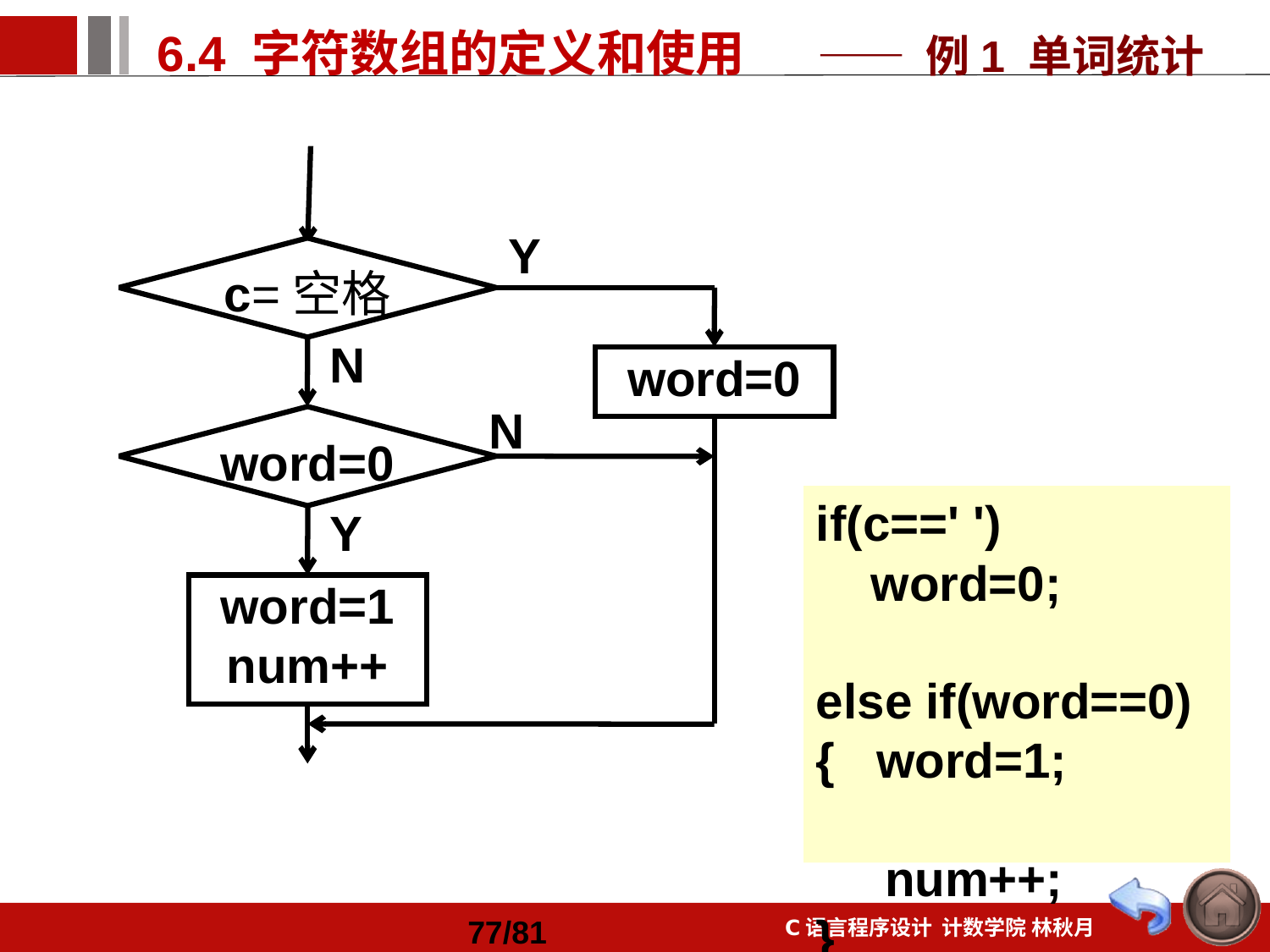

—— 例1 单词统计
Y
c=空格
N
word=0
N
word=0
if(c==' ')
    word=0;
else if(word==0)
{   word=1;
     num++;
}
Y
word=1
num++